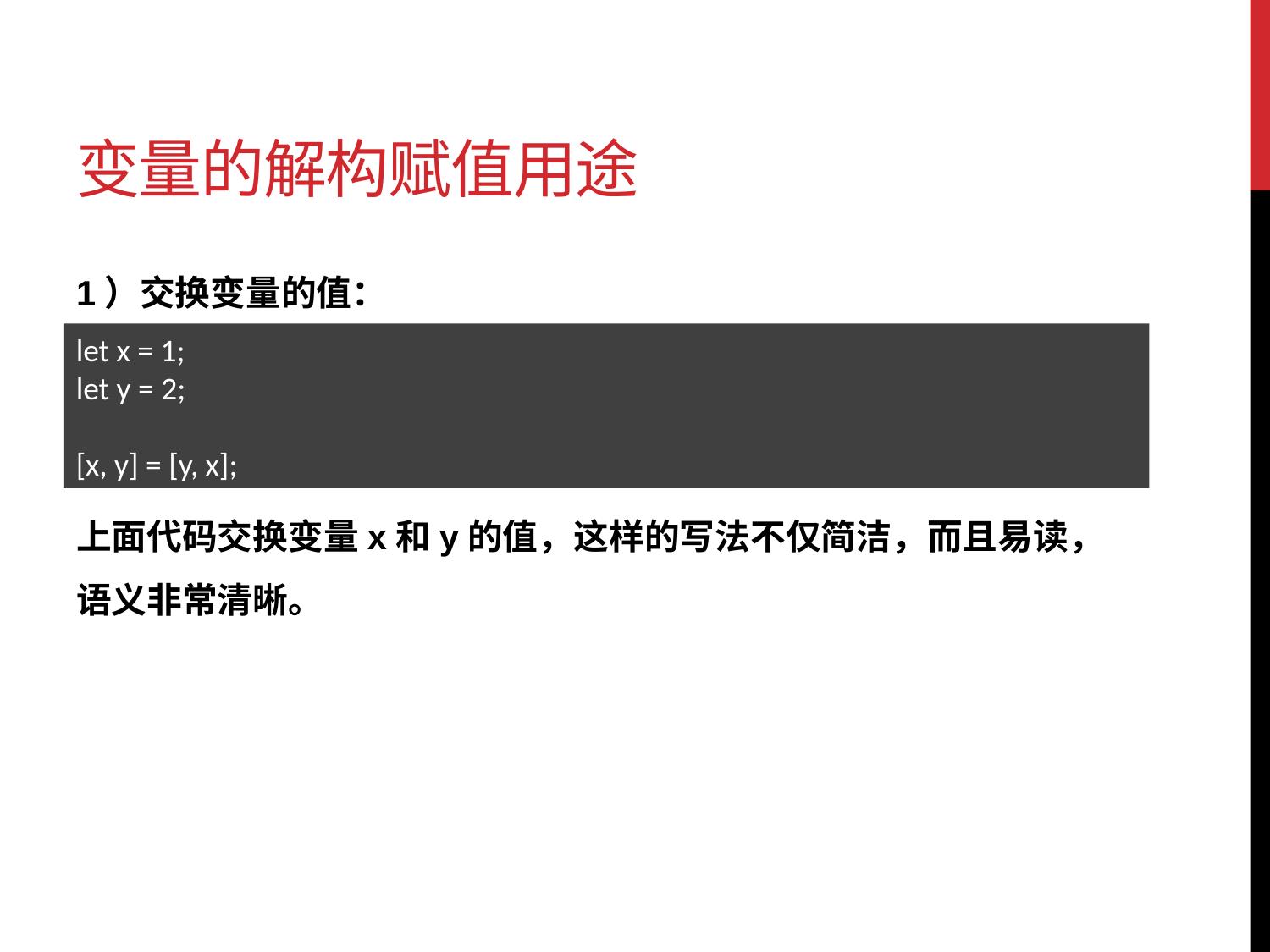

# 变量的解构赋值用途
1）交换变量的值：

上面代码交换变量x和y的值，这样的写法不仅简洁，而且易读，语义非常清晰。

let x = 1;
let y = 2;

[x, y] = [y, x];